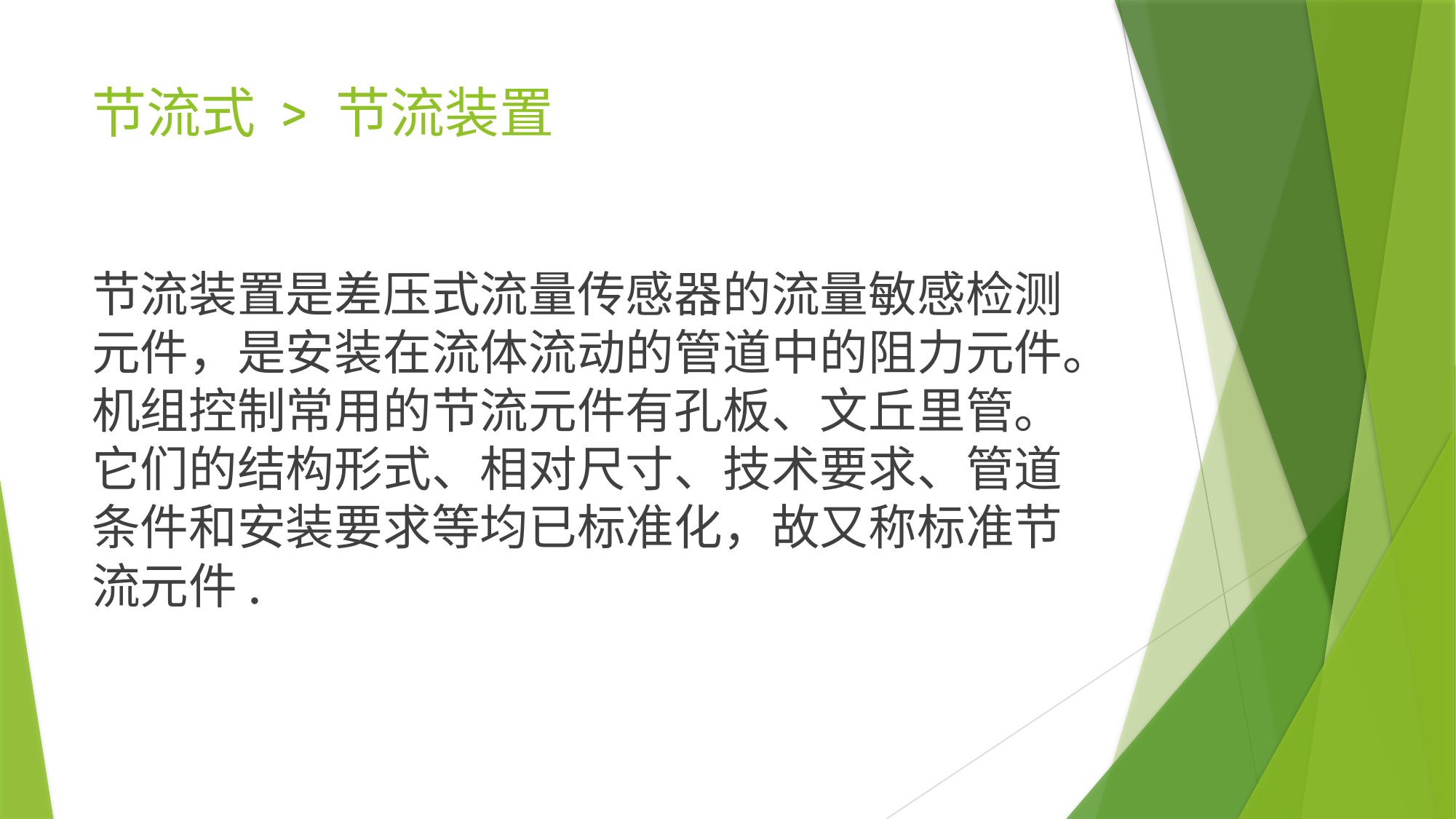

# 节流式 > 节流装置
节流装置是差压式流量传感器的流量敏感检测元件，是安装在流体流动的管道中的阻力元件。机组控制常用的节流元件有孔板、文丘里管。 它们的结构形式、相对尺寸、技术要求、管道条件和安装要求等均已标准化，故又称标准节流元件.